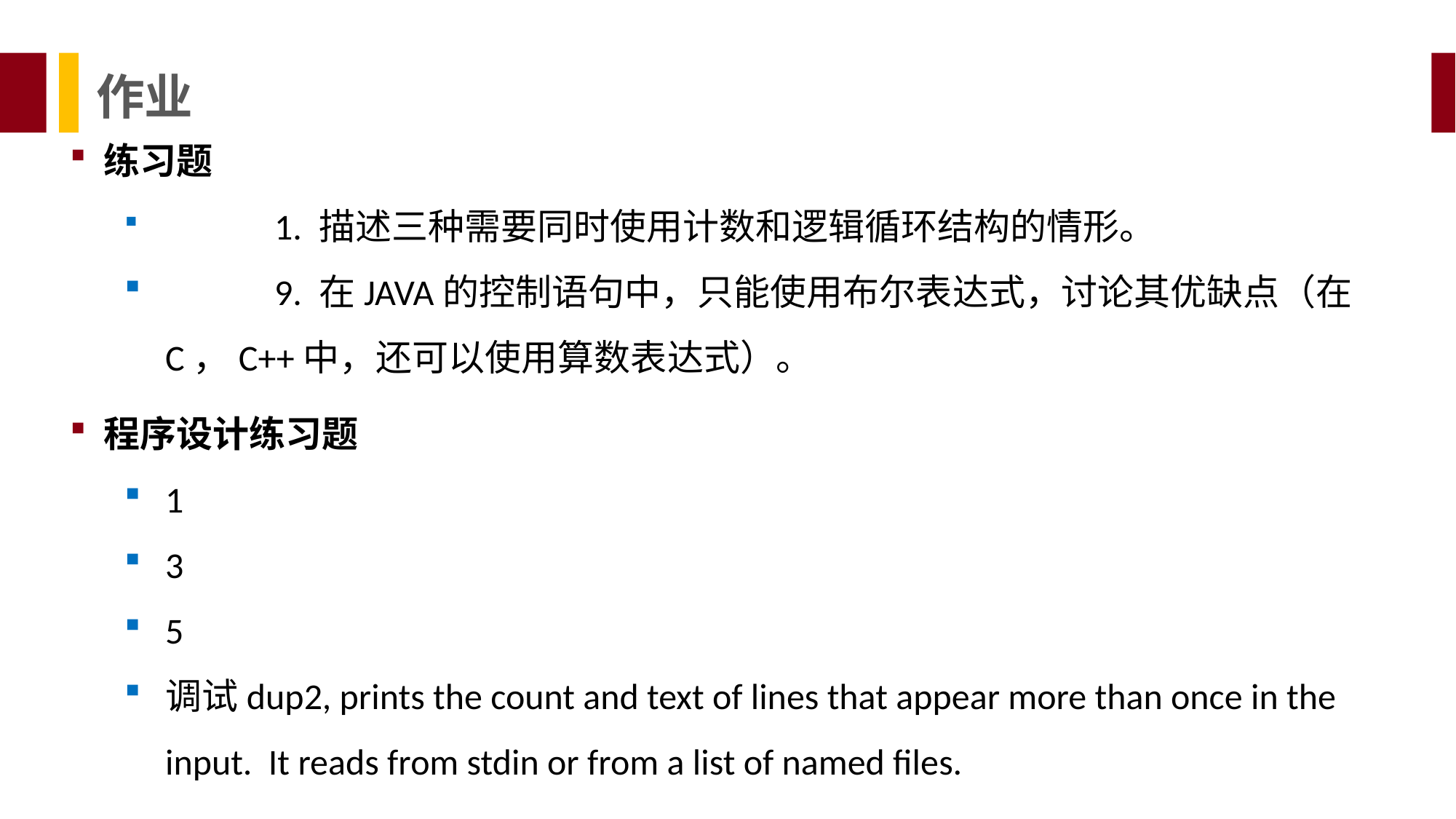

作业
练习题
	1. 描述三种需要同时使用计数和逻辑循环结构的情形。
	9. 在JAVA的控制语句中，只能使用布尔表达式，讨论其优缺点（在C，C++中，还可以使用算数表达式）。

程序设计练习题
1
3
5
调试dup2, prints the count and text of lines that appear more than once in the input.  It reads from stdin or from a list of named files.